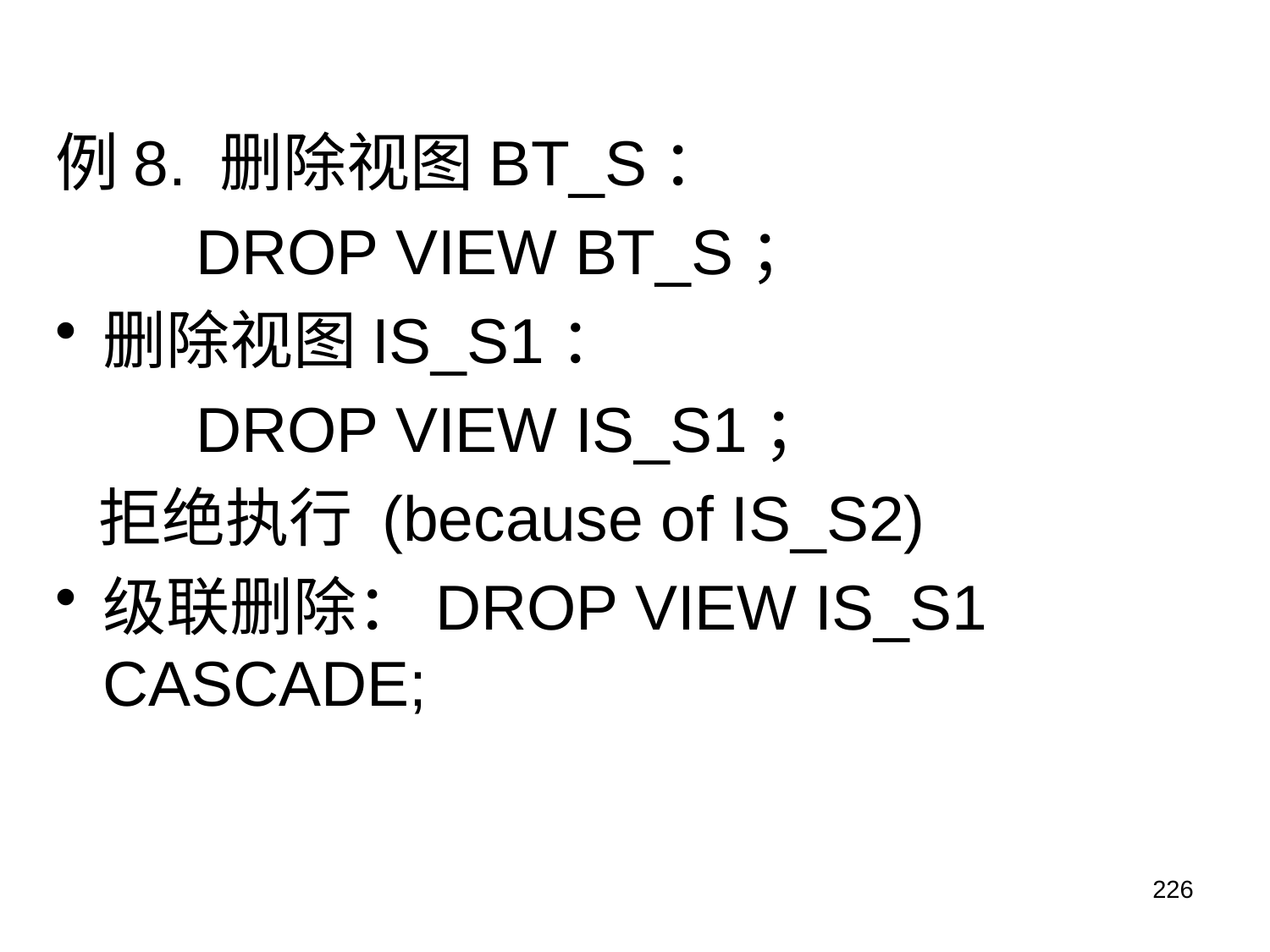

例8. 删除视图BT_S：
        DROP VIEW BT_S；
删除视图IS_S1：
        DROP VIEW IS_S1；
  拒绝执行 (because of IS_S2)
级联删除：DROP VIEW IS_S1 CASCADE;

226